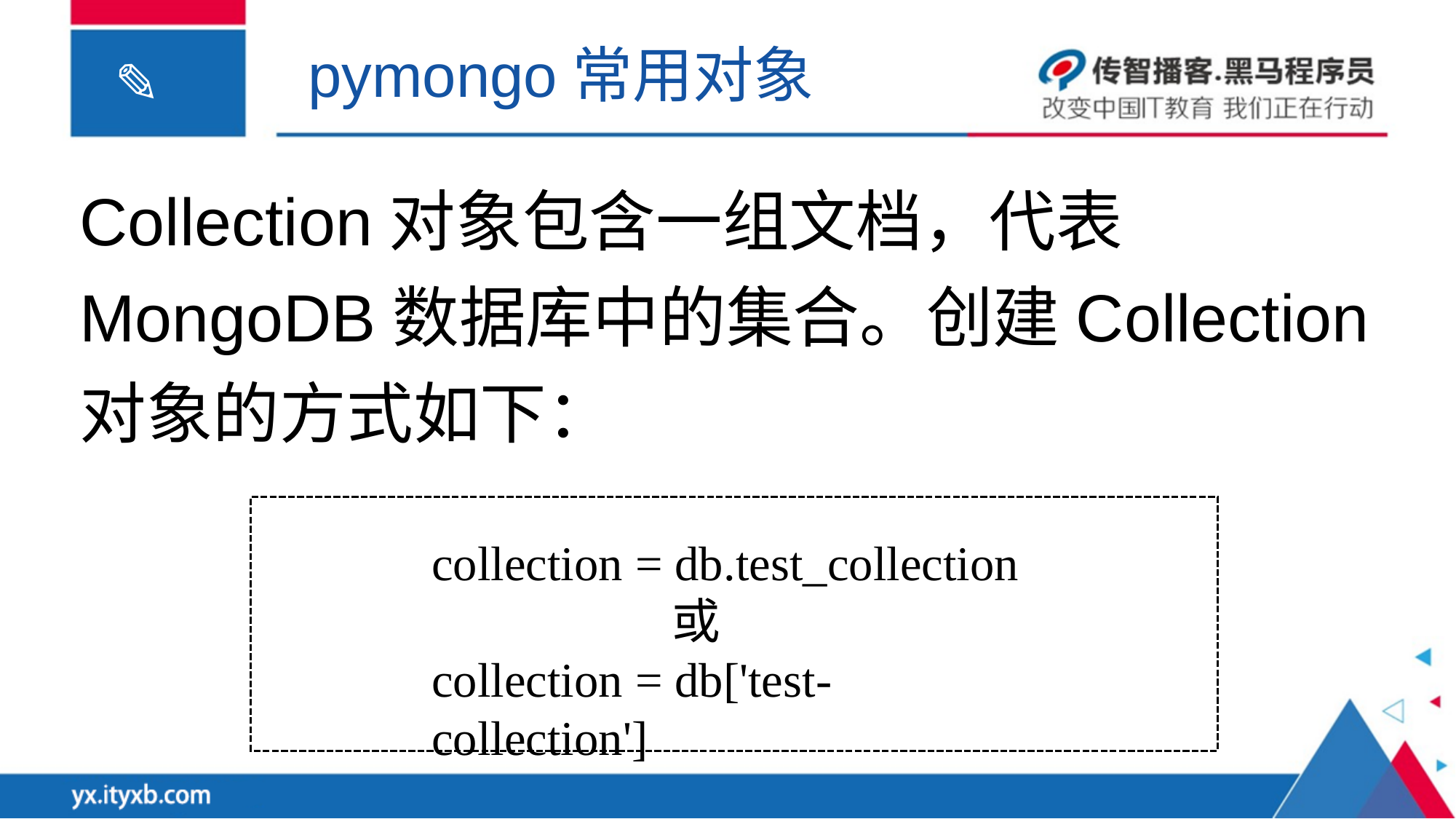

pymongo常用对象
Collection对象包含一组文档，代表MongoDB数据库中的集合。创建Collection对象的方式如下：

collection = db.test_collection
                     或
collection = db['test-collection']